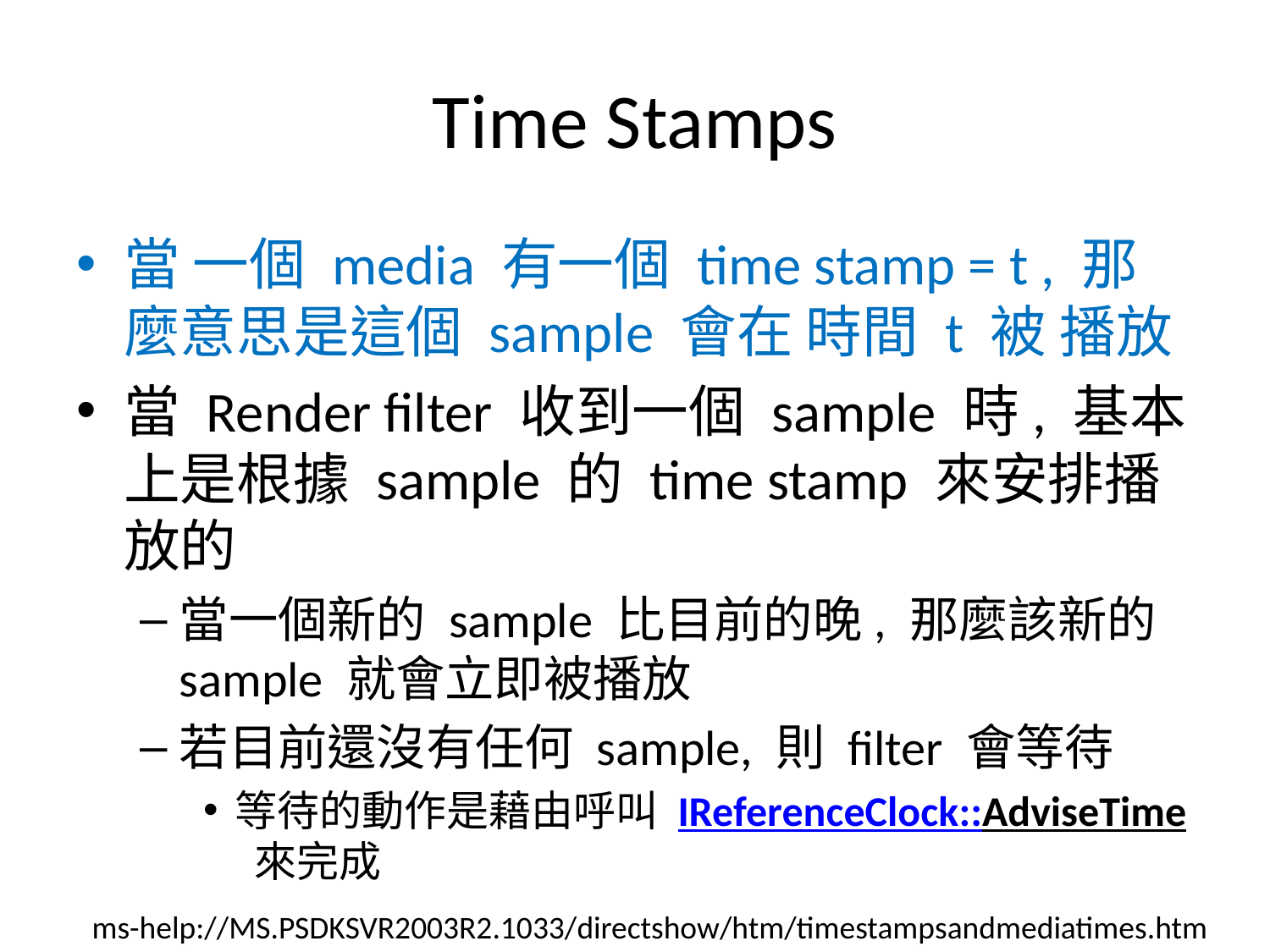

# Time Stamps
當 一個 media 有一個 time stamp = t , 那麼意思是這個 sample 會在 時間 t 被 播放
當 Render filter 收到一個 sample 時, 基本上是根據 sample 的 time stamp 來安排播放的
當一個新的 sample 比目前的晚, 那麼該新的 sample 就會立即被播放
若目前還沒有任何 sample, 則 filter 會等待
等待的動作是藉由呼叫 IReferenceClock::AdviseTime  來完成

ms-help://MS.PSDKSVR2003R2.1033/directshow/htm/timestampsandmediatimes.htm